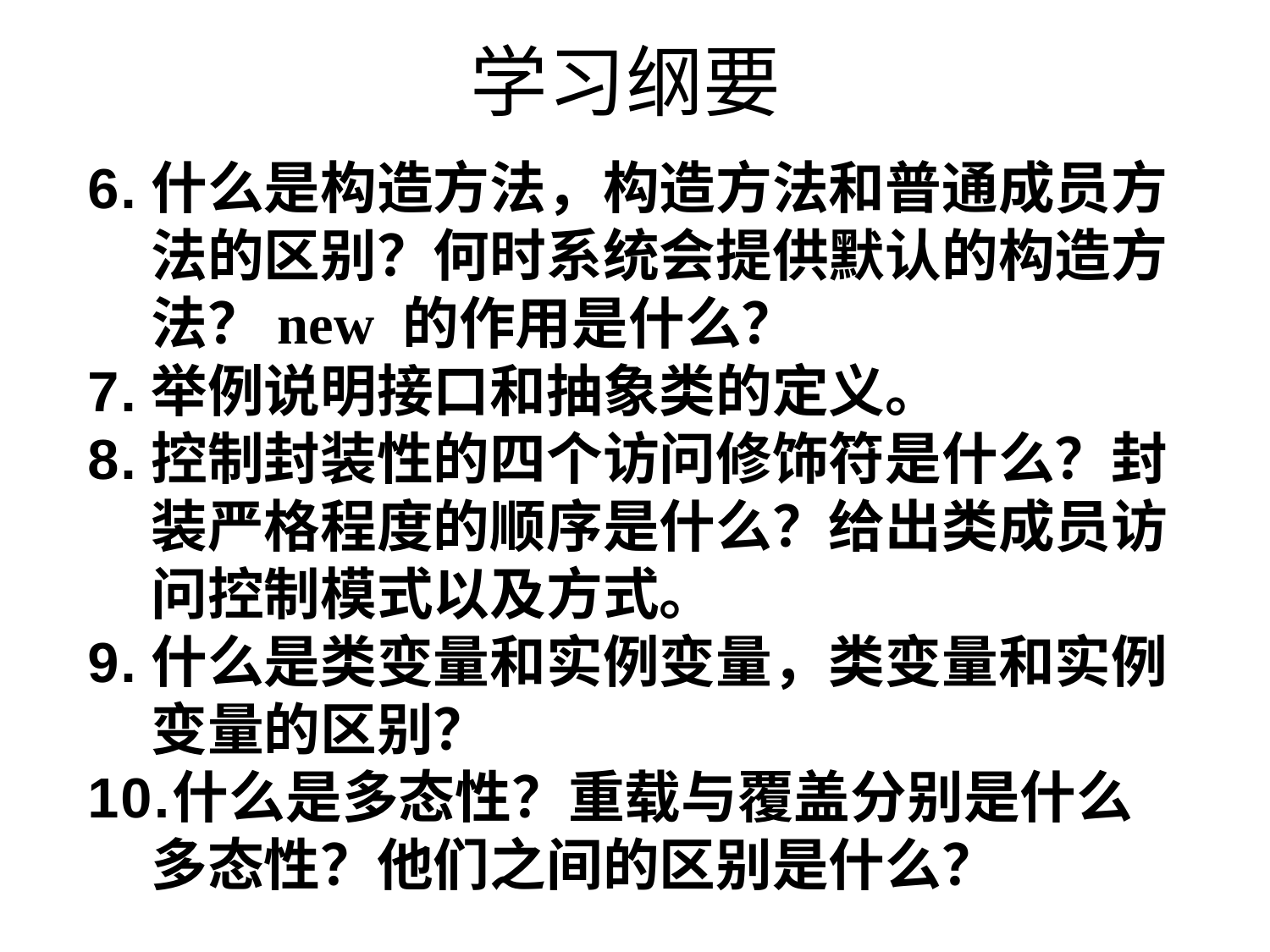

学习纲要
什么是构造方法，构造方法和普通成员方法的区别？何时系统会提供默认的构造方法？new 的作用是什么？
举例说明接口和抽象类的定义。
控制封装性的四个访问修饰符是什么？封装严格程度的顺序是什么？给出类成员访问控制模式以及方式。
什么是类变量和实例变量，类变量和实例变量的区别？
什么是多态性？重载与覆盖分别是什么多态性？他们之间的区别是什么？